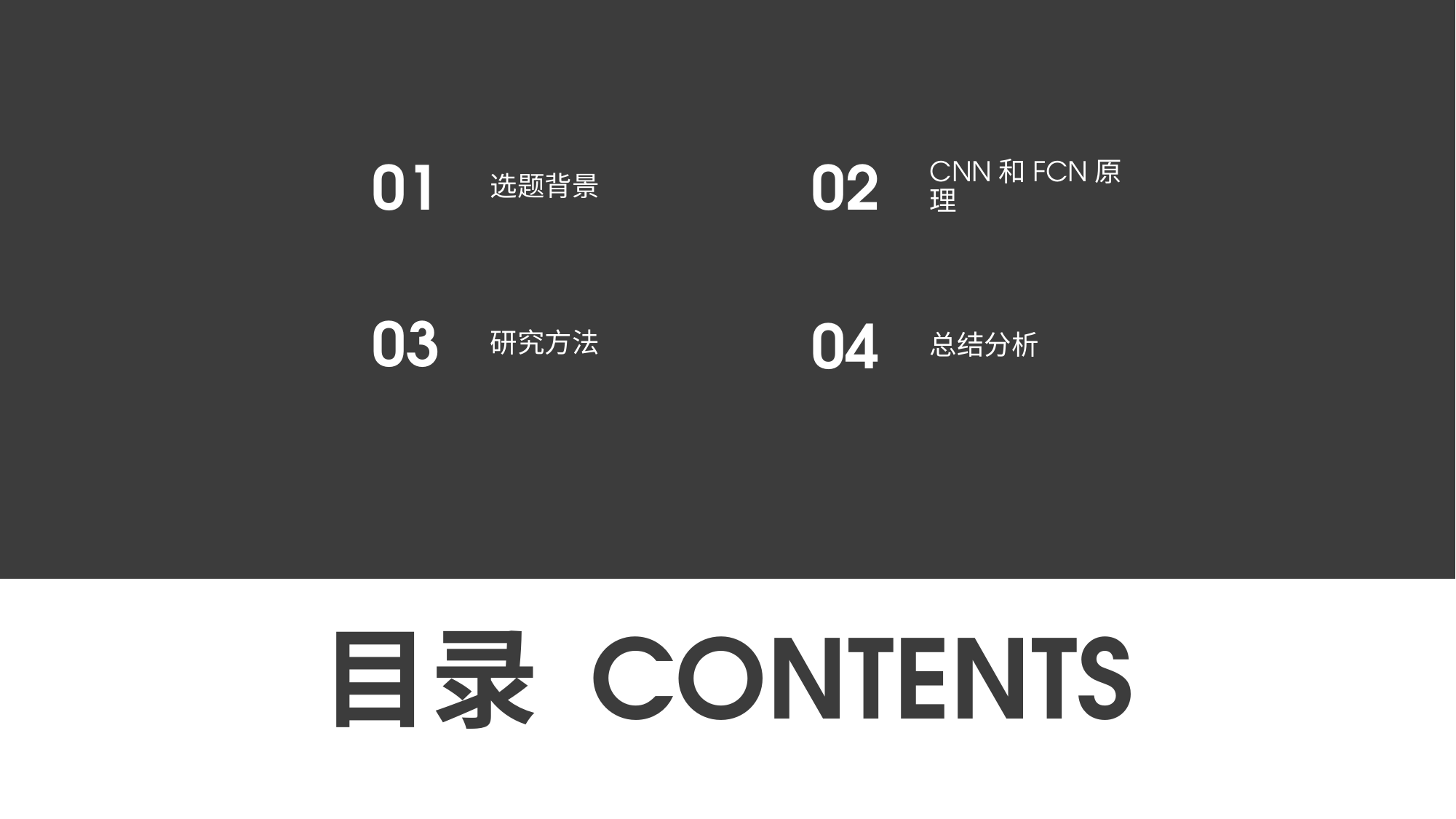

01
02
选题背景
CNN和FCN原理
03
04
研究方法
总结分析
目录 CONTENTS